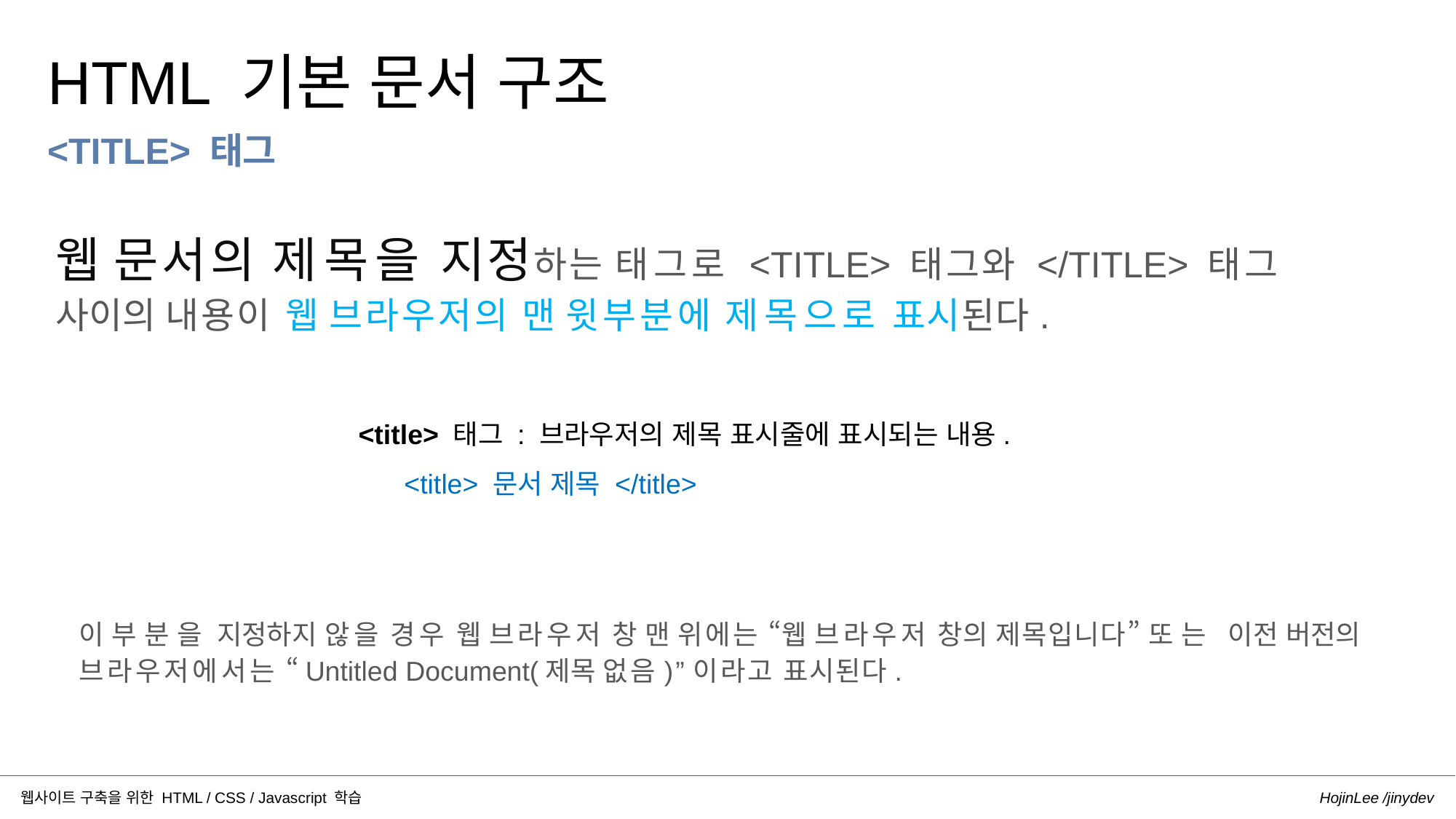

HTML 기본 문서 구조
<TITLE> 태그
웹 문서의 제목을 지정하는 태그로 <TITLE> 태그와 </TITLE> 태그 사이의 내용이 웹 브라우저의 맨 윗부분에 제목으로 표시된다.
<title> 태그 : 브라우저의 제목 표시줄에 표시되는 내용.
      <title> 문서 제목 </title>
이 부분을 지정하지 않을 경우 웹 브라우저 창 맨 위에는 “웹 브라우저 창의 제목입니다” 또는 이전 버전의 브라우저에서는 “Untitled Document(제목 없음)”이라고 표시된다.
HojinLee /jinydev
웹사이트 구축을 위한 HTML / CSS / Javascript 학습